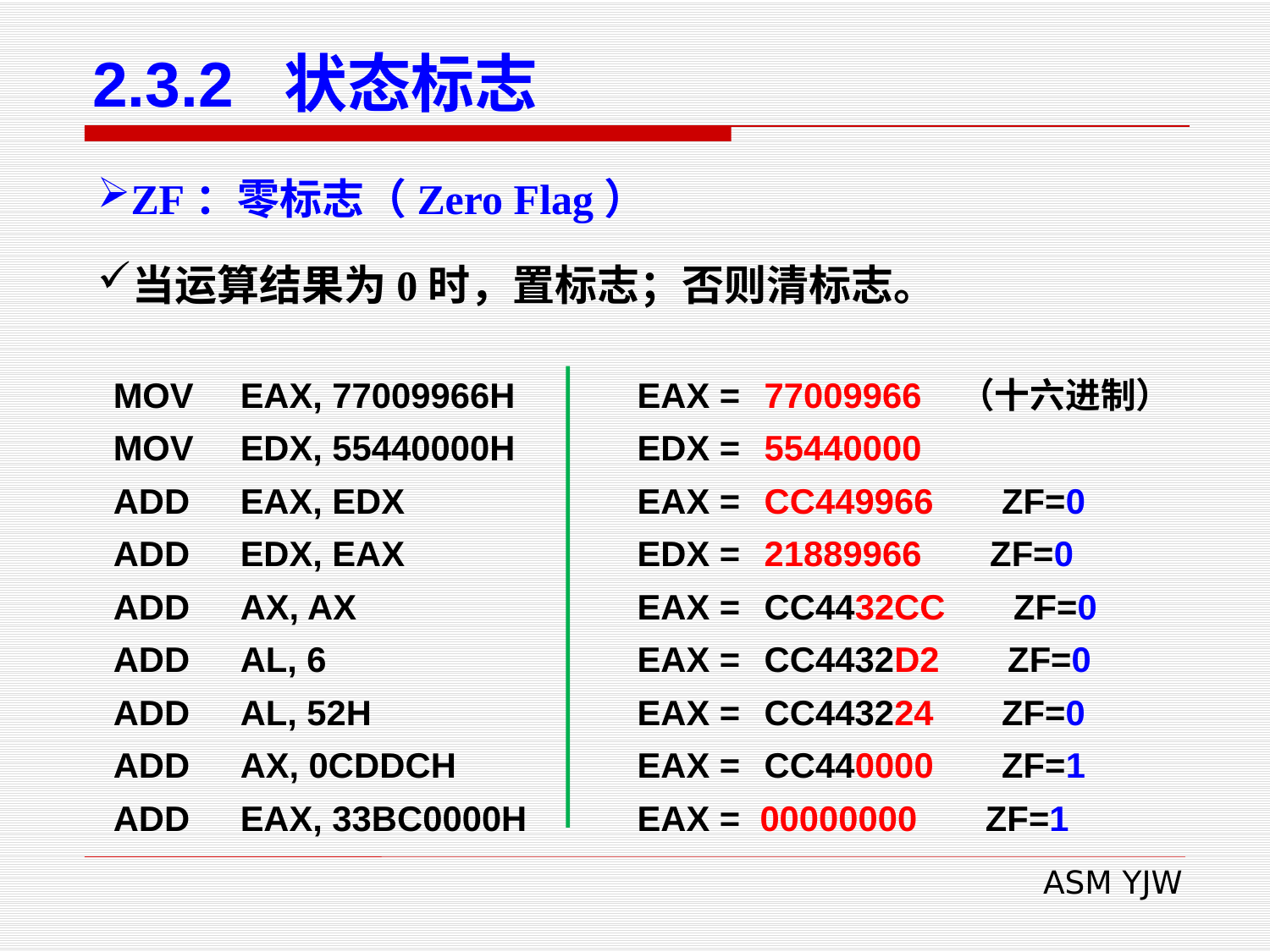

# 2.3.2  状态标志
ZF：零标志（Zero Flag）
当运算结果为0时，置标志；否则清标志。

MOV	EAX, 77009966H
MOV	EDX, 55440000H
ADD	EAX, EDX
ADD	EDX, EAX
ADD	AX, AX
ADD	AL, 6
ADD	AL, 52H
ADD	AX, 0CDDCH
ADD	EAX, 33BC0000H
EAX =	77009966   （十六进制）
EDX =	55440000
EAX =	CC449966       ZF=0
EDX =	21889966       ZF=0
EAX =	CC4432CC       ZF=0
EAX =	CC4432D2       ZF=0
EAX =	CC443224       ZF=0
EAX =	CC440000       ZF=1
EAX =  00000000       ZF=1